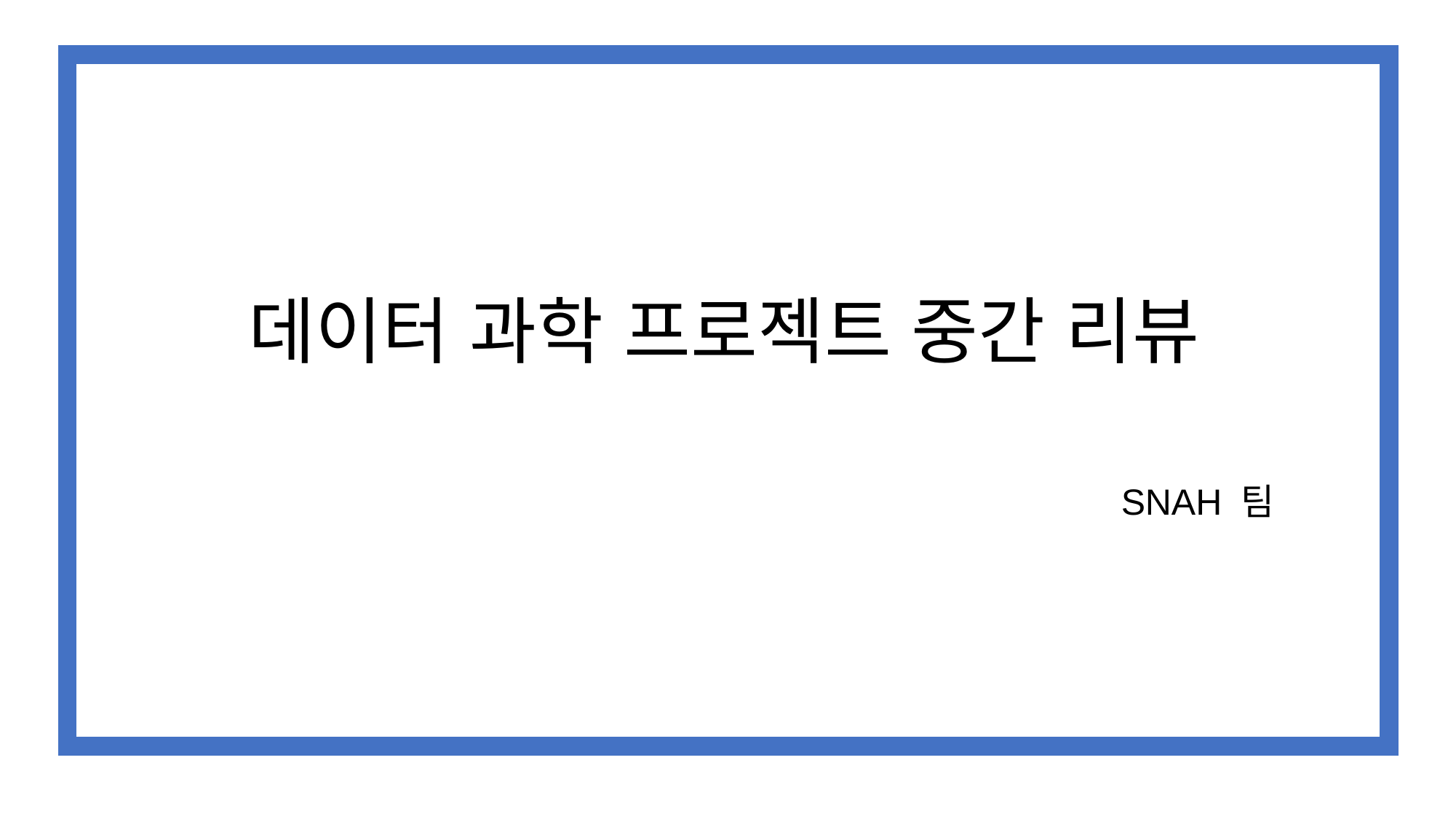

# 데이터 과학 프로젝트 중간 리뷰
SNAH 팀